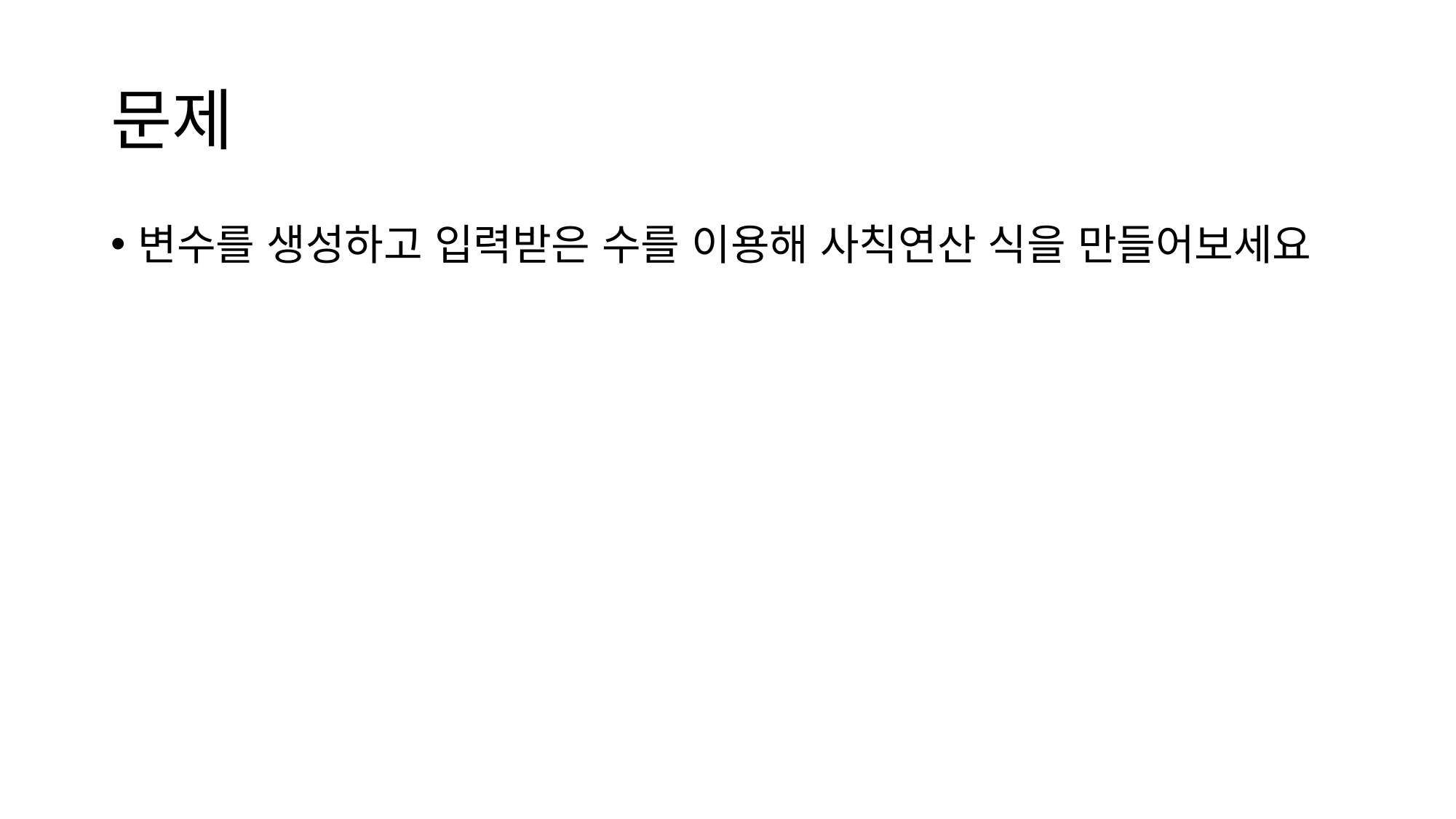

# 문제
변수를 생성하고 입력받은 수를 이용해 사칙연산 식을 만들어보세요